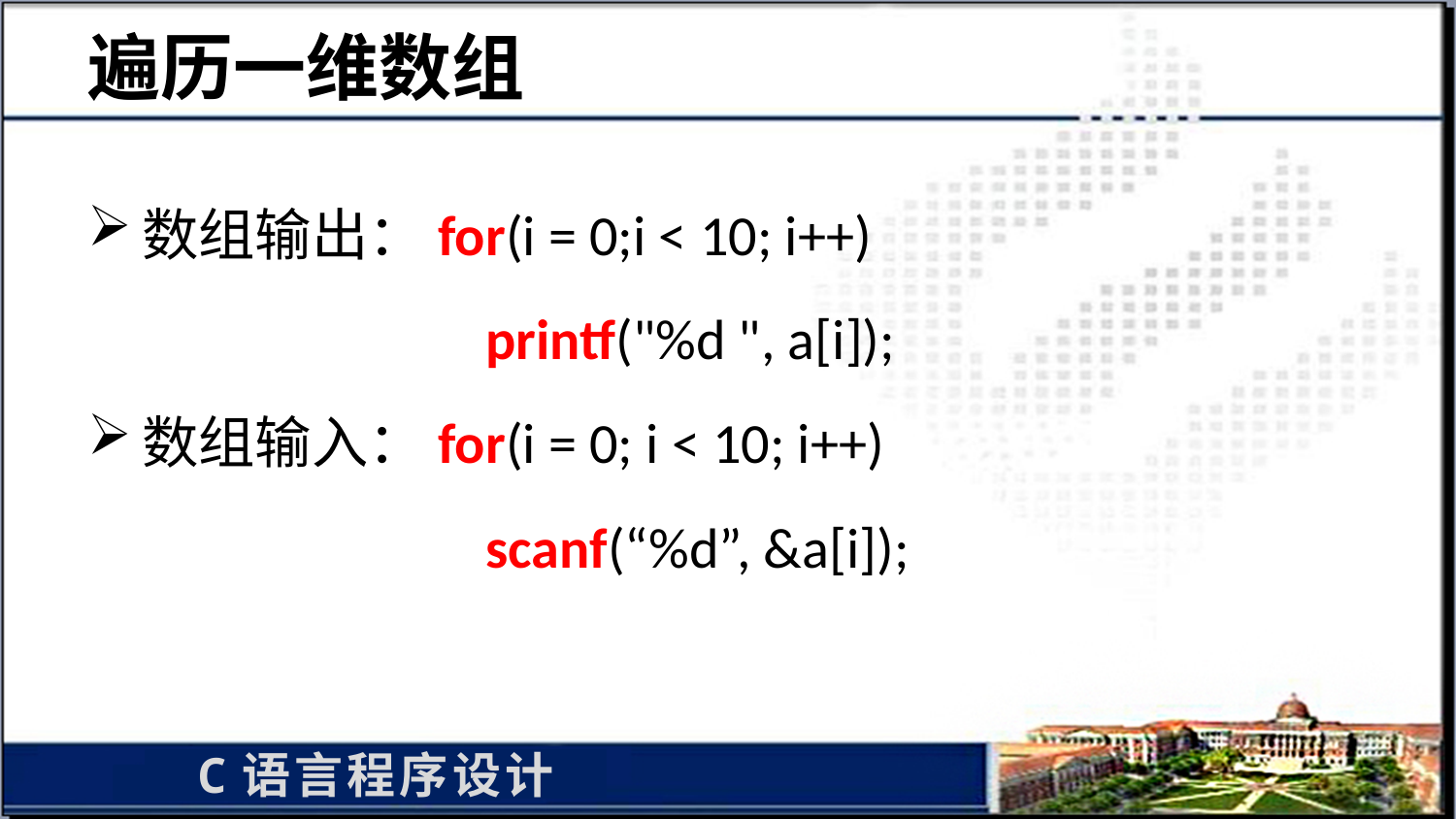

# 遍历一维数组
数组输出：for(i = 0;i < 10; i++)
                               printf("%d ", a[i]);
数组输入：for(i = 0; i < 10; i++)
                               scanf(“%d”, &a[i]);